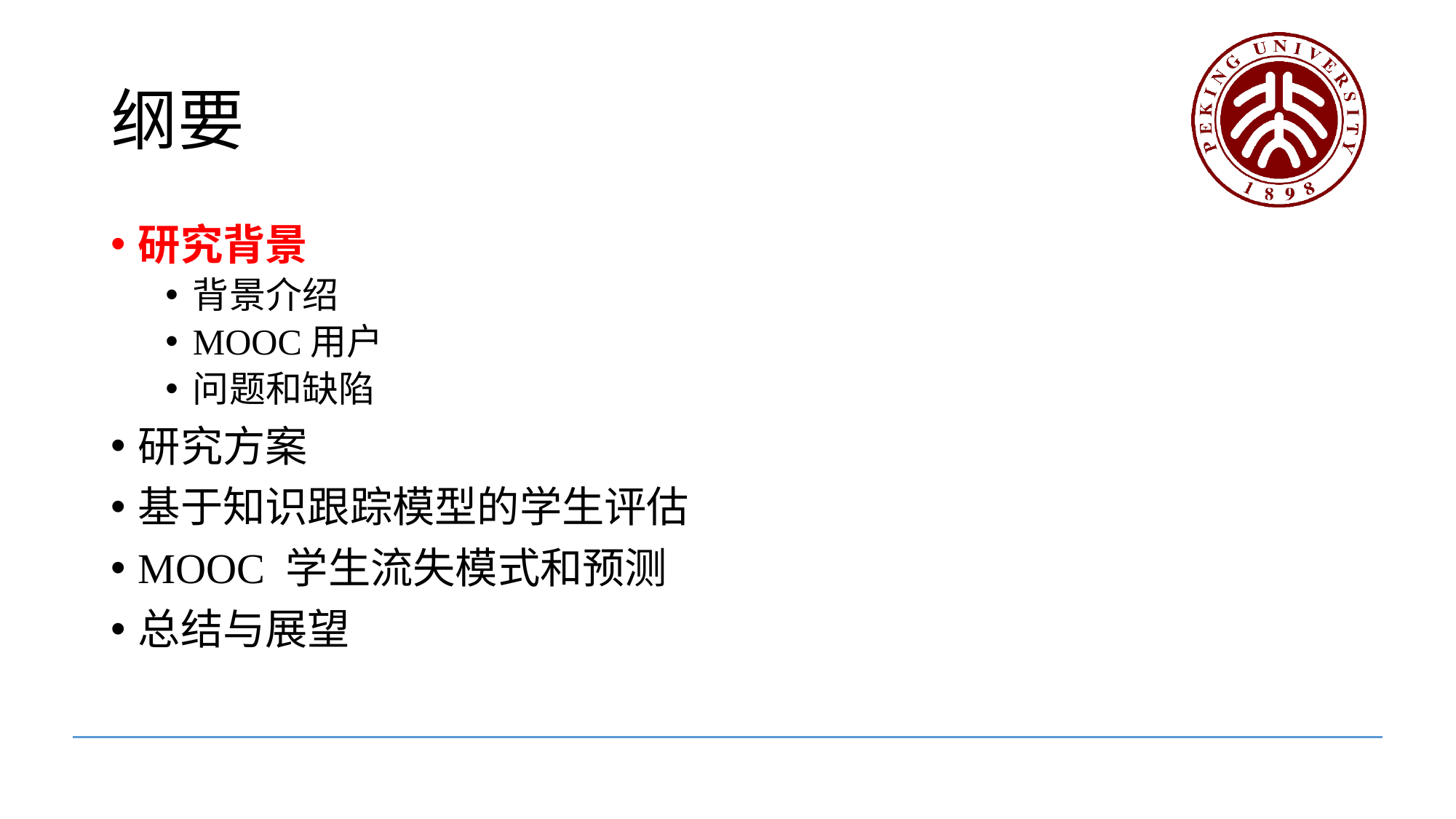

# 纲要
研究背景
背景介绍
MOOC用户
问题和缺陷
研究方案
基于知识跟踪模型的学生评估
MOOC 学生流失模式和预测
总结与展望